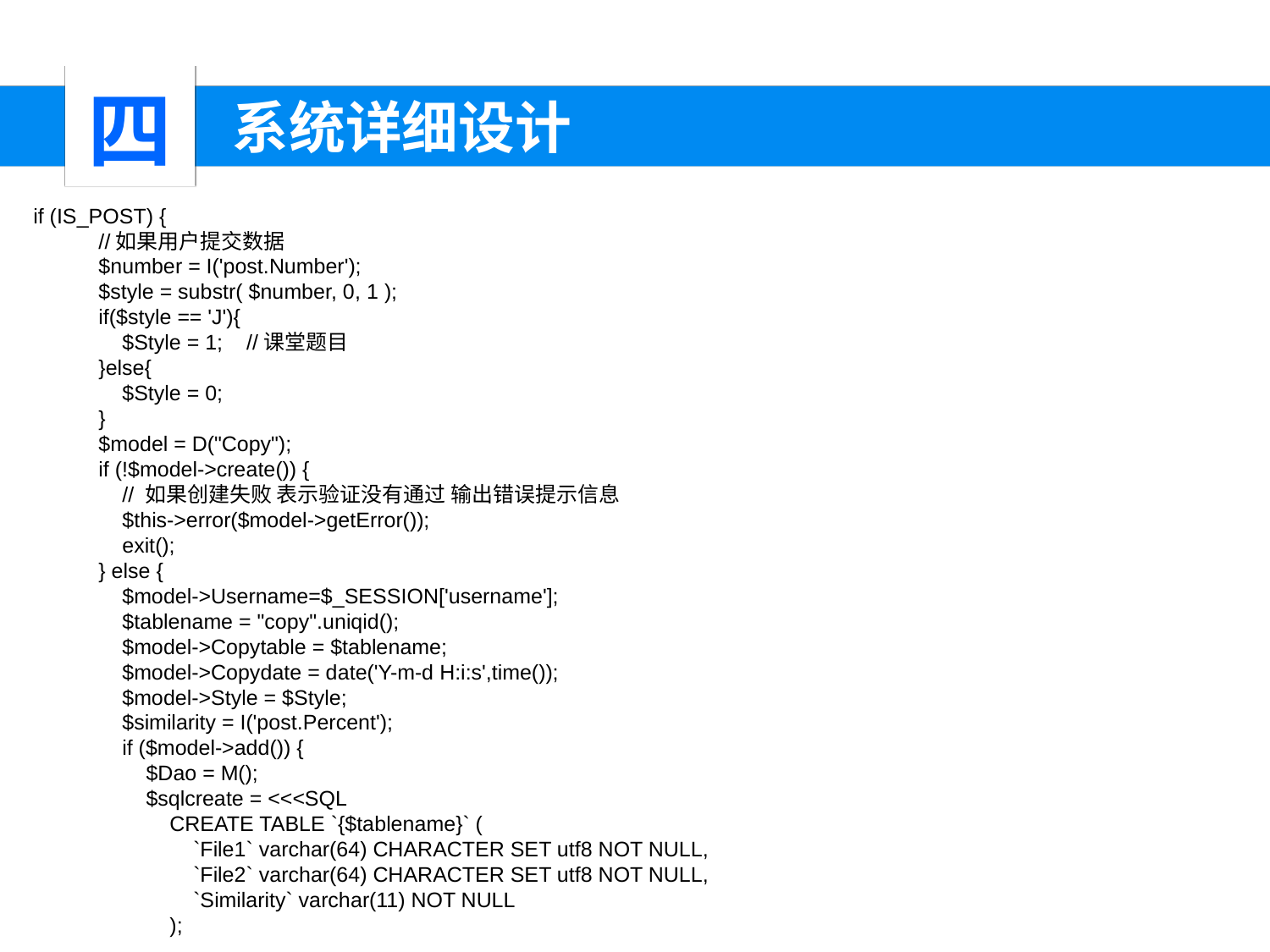

四
                系统详细设计
 if (IS_POST) {
            //如果用户提交数据
            $number = I('post.Number');
            $style = substr( $number, 0, 1 );
            if($style == 'J'){
                $Style = 1;    //课堂题目
            }else{
                $Style = 0;
            }
            $model = D("Copy");
            if (!$model->create()) {
                // 如果创建失败 表示验证没有通过 输出错误提示信息
                $this->error($model->getError());
                exit();
            } else {
                $model->Username=$_SESSION['username'];
                $tablename = "copy".uniqid();
                $model->Copytable = $tablename;
                $model->Copydate = date('Y-m-d H:i:s',time());
                $model->Style = $Style;
                $similarity = I('post.Percent');
                if ($model->add()) {
                    $Dao = M();
                    $sqlcreate = <<<SQL
                        CREATE TABLE `{$tablename}` (
                            `File1` varchar(64) CHARACTER SET utf8 NOT NULL,
                            `File2` varchar(64) CHARACTER SET utf8 NOT NULL,
                            `Similarity` varchar(11) NOT NULL
                        );